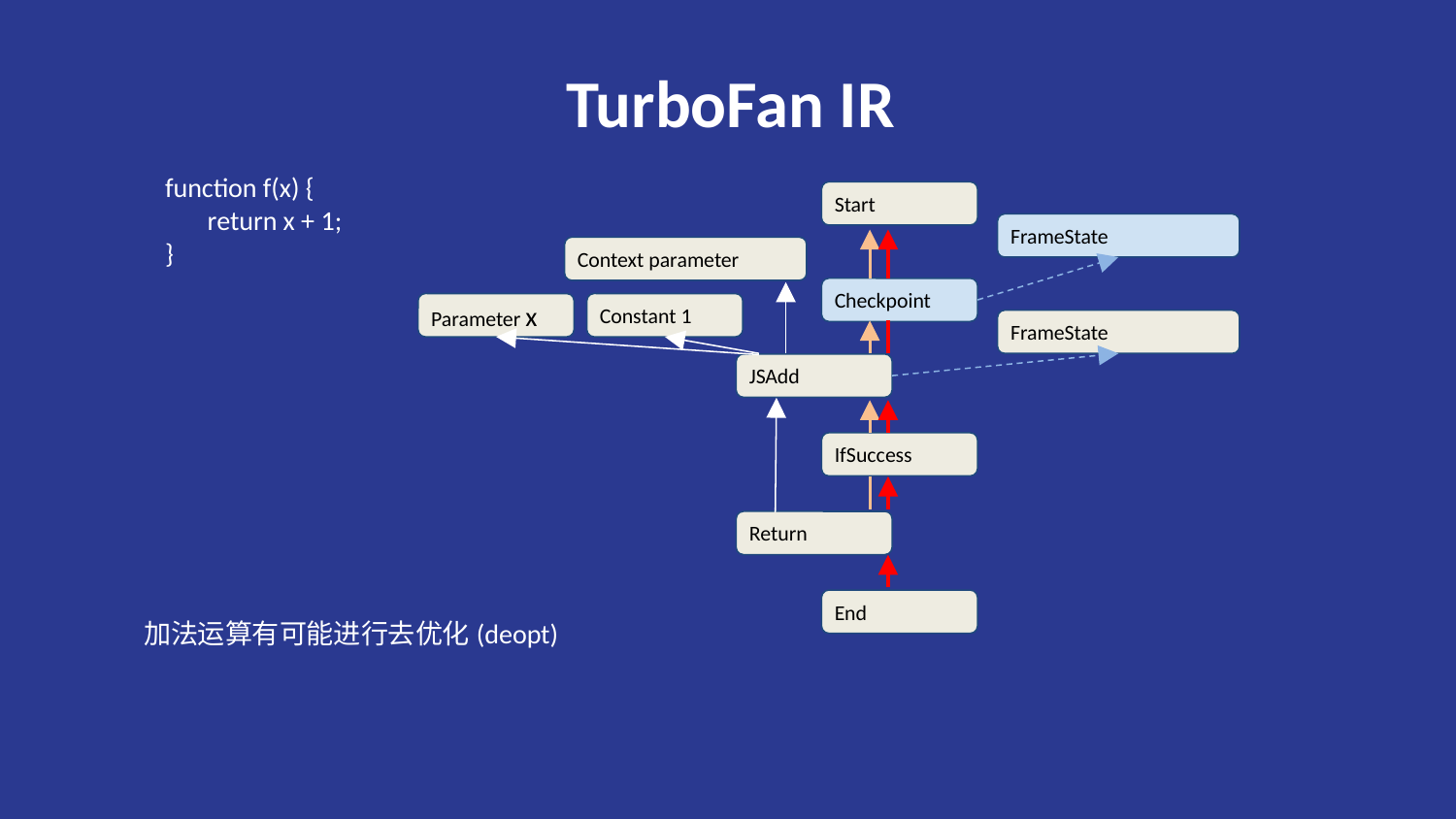

# TurboFan IR
      function f(x) {
    return x + 1;
      }
Start
FrameState
Context parameter
Checkpoint
Parameter x
Constant 1
FrameState
JSAdd
IfSuccess
Return
End
加法运算有可能进行去优化(deopt)